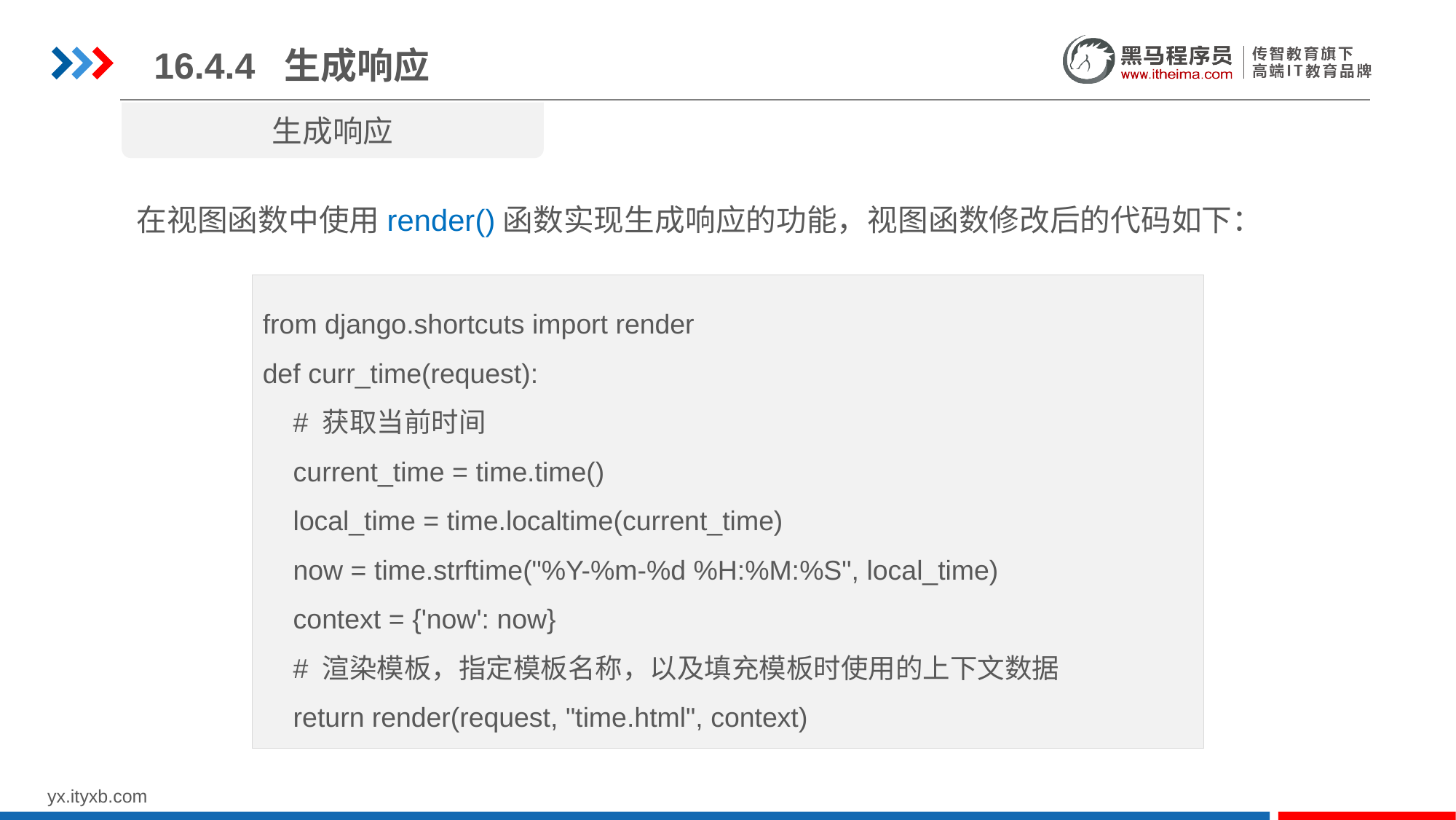

16.4.4  生成响应

生成响应
在视图函数中使用render()函数实现生成响应的功能，视图函数修改后的代码如下：
from django.shortcuts import render
def curr_time(request):
    # 获取当前时间
    current_time = time.time()
    local_time = time.localtime(current_time)
    now = time.strftime("%Y-%m-%d %H:%M:%S", local_time)
    context = {'now': now}
    # 渲染模板，指定模板名称，以及填充模板时使用的上下文数据
    return render(request, "time.html", context)